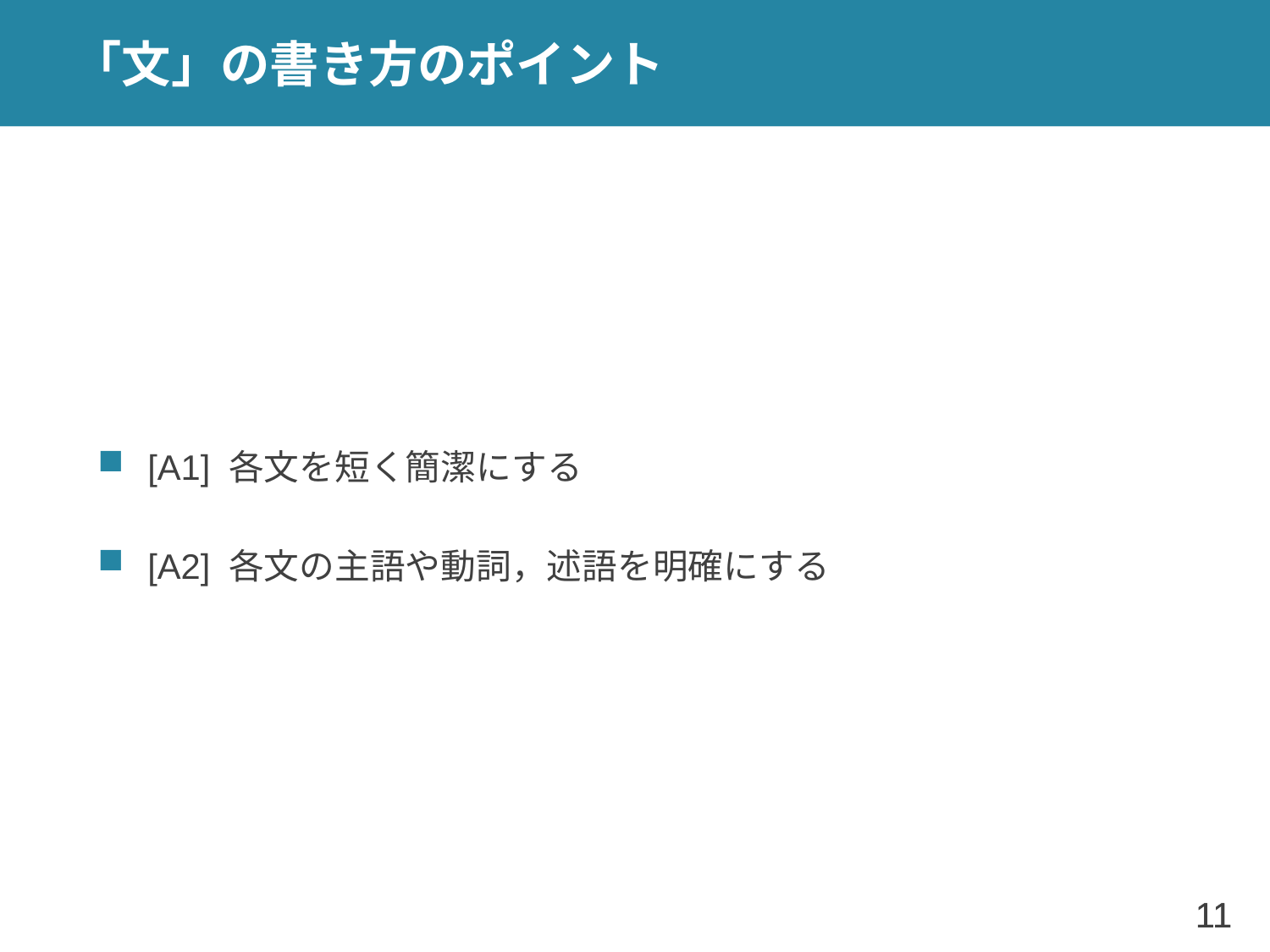

# 「文」の書き方のポイント
[A1] 各文を短く簡潔にする
[A2] 各文の主語や動詞，述語を明確にする